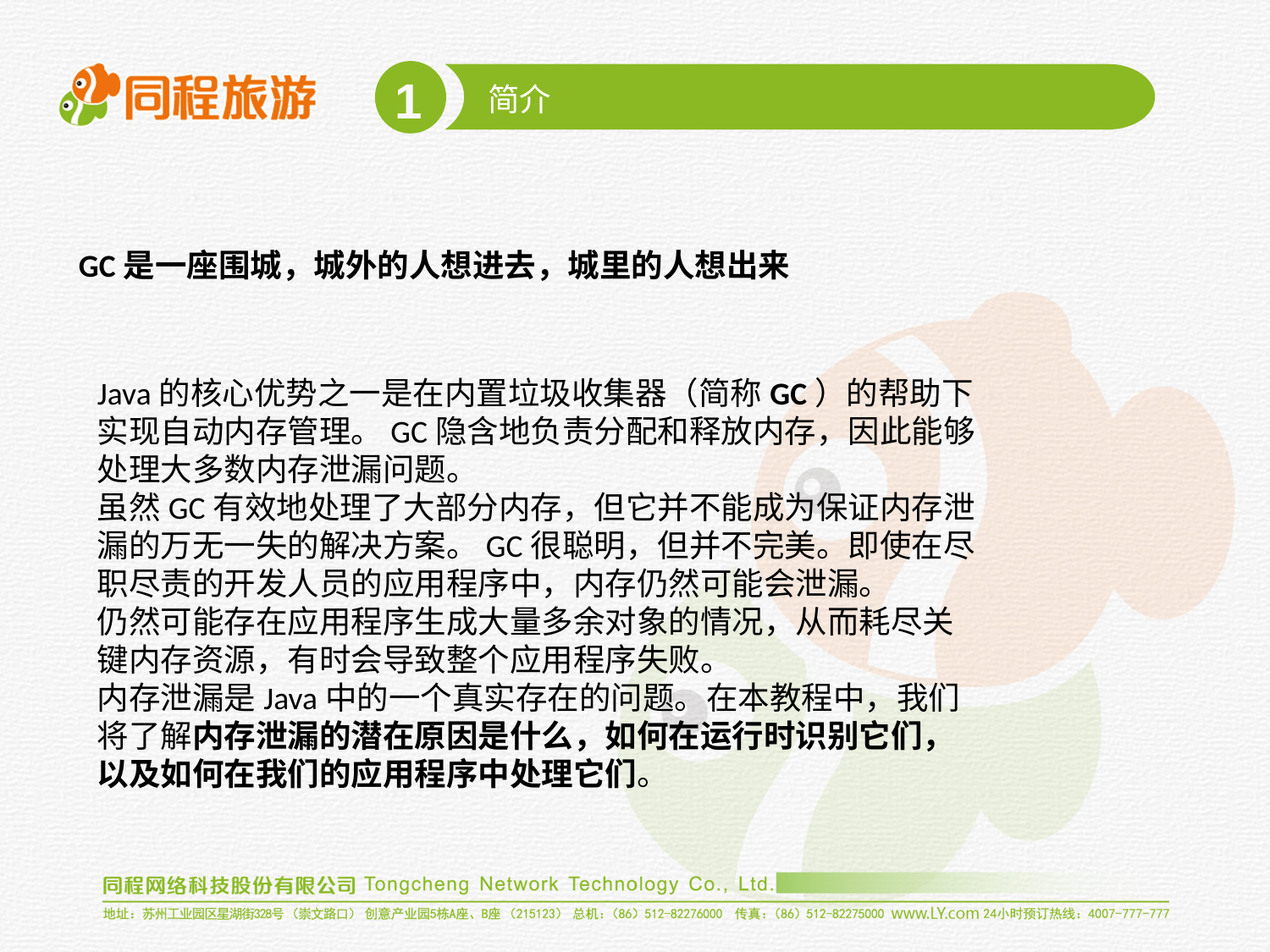

1

简介
GC是一座围城，城外的人想进去，城里的人想出来
Java的核心优势之一是在内置垃圾收集器（简称GC）的帮助下实现自动内存管理。GC隐含地负责分配和释放内存，因此能够处理大多数内存泄漏问题。
虽然GC有效地处理了大部分内存，但它并不能成为保证内存泄漏的万无一失的解决方案。GC很聪明，但并不完美。即使在尽职尽责的开发人员的应用程序中，内存仍然可能会泄漏。
仍然可能存在应用程序生成大量多余对象的情况，从而耗尽关键内存资源，有时会导致整个应用程序失败。
内存泄漏是Java中的一个真实存在的问题。在本教程中，我们将了解内存泄漏的潜在原因是什么，如何在运行时识别它们，以及如何在我们的应用程序中处理它们。